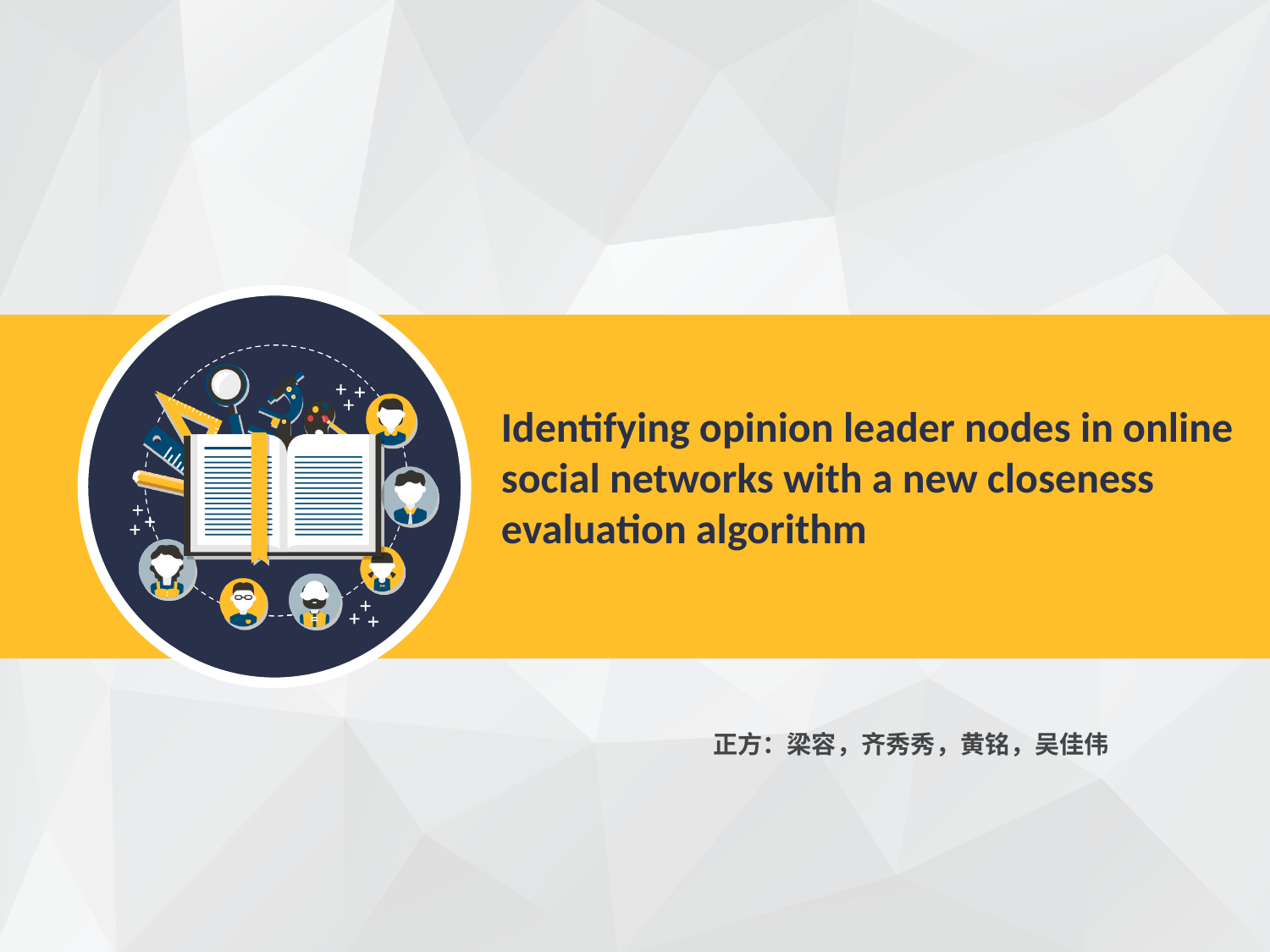

# Identifying opinion leader nodes in online social networks with a new closeness evaluation algorithm
正方：梁容，齐秀秀，黄铭，吴佳伟